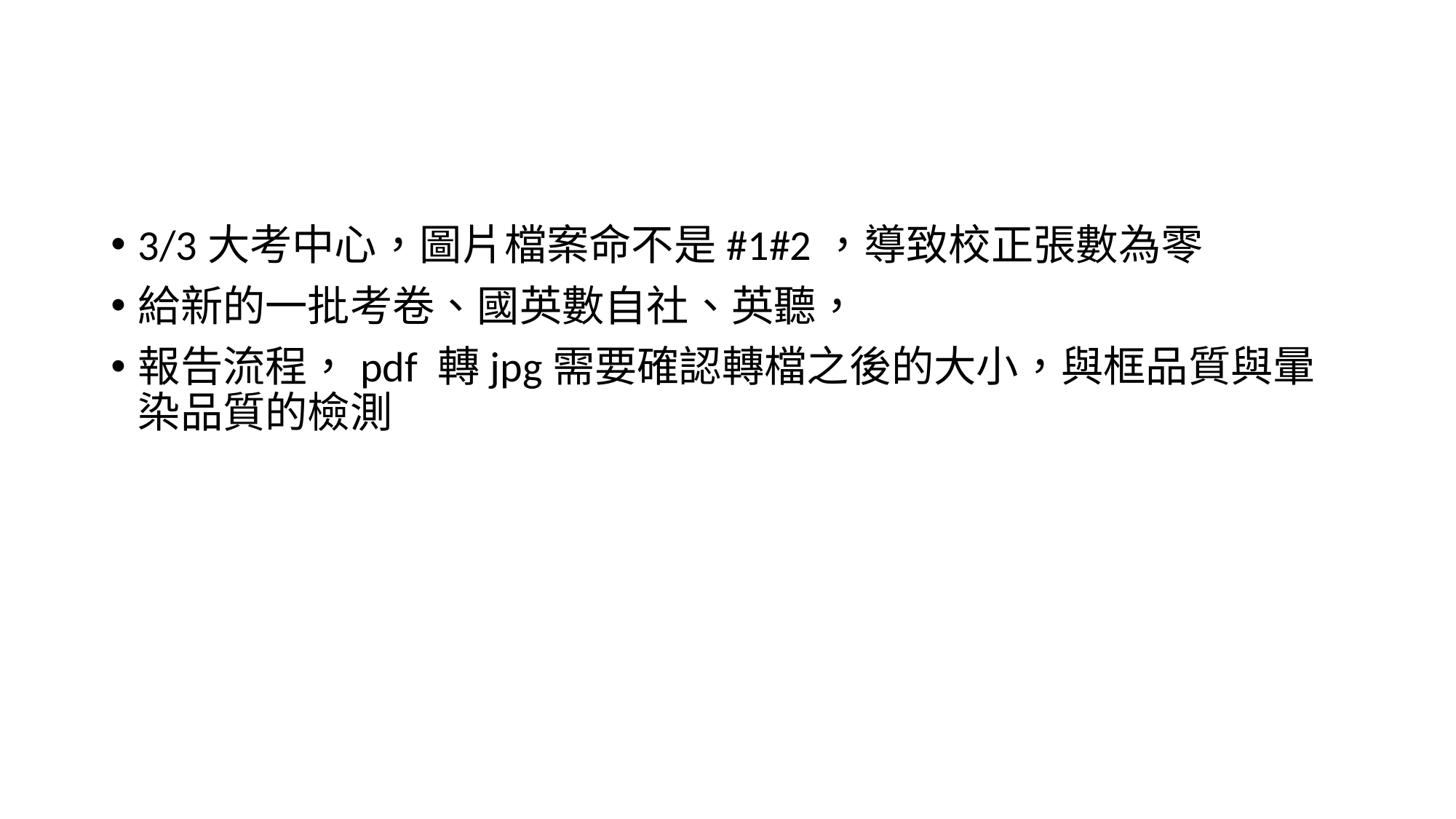

#
3/3大考中心，圖片檔案命不是#1#2，導致校正張數為零
給新的一批考卷、國英數自社、英聽，
報告流程，pdf 轉jpg需要確認轉檔之後的大小，與框品質與暈染品質的檢測